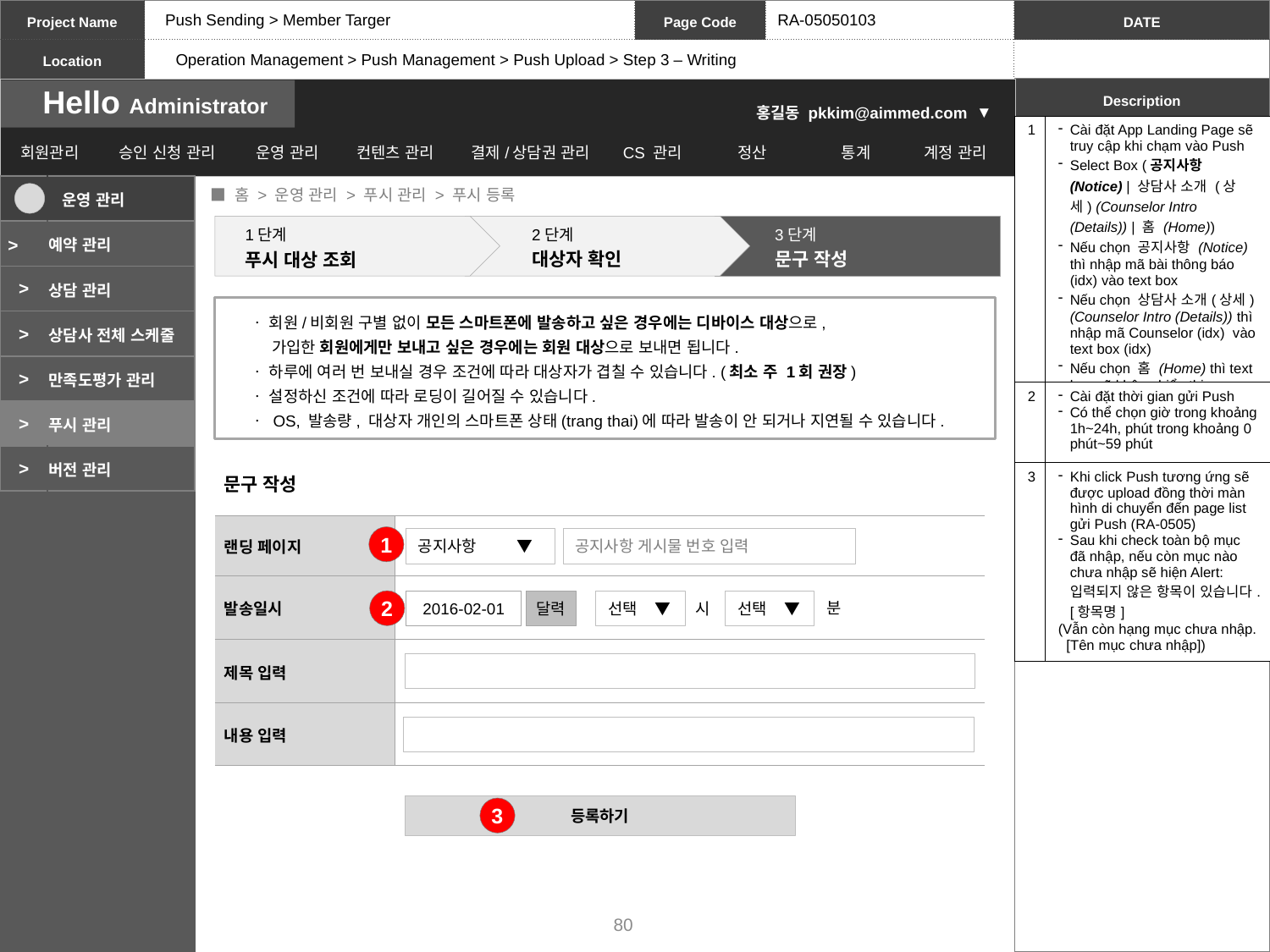

Push Sending > Member Targer
RA-05050103
Operation Management > Push Management > Push Upload > Step 3 – Writing
| 1 | Cài đặt App Landing Page sẽ truy cập khi chạm vào Push Select Box (공지사항 (Notice) | 상담사 소개 (상세) (Counselor Intro (Details)) | 홈 (Home)) Nếu chọn 공지사항 (Notice) thì nhập mã bài thông báo (idx) vào text box Nếu chọn 상담사 소개(상세) (Counselor Intro (Details)) thì nhập mã Counselor (idx) vào text box (idx) Nếu chọn 홈 (Home) thì text box sẽ không hiển thị |
| --- | --- |
| 2 | Cài đặt thời gian gửi Push Có thể chọn giờ trong khoảng 1h~24h, phút trong khoảng 0 phút~59 phút |
| 3 | Khi click Push tương ứng sẽ được upload đồng thời màn hình di chuyển đến page list gửi Push (RA-0505) Sau khi check toàn bộ mục đã nhập, nếu còn mục nào chưa nhập sẽ hiện Alert: 입력되지 않은 항목이 있습니다. [항목명] (Vẫn còn hạng mục chưa nhập. [Tên mục chưa nhập]) |
   ■ 홈 > 운영 관리 > 푸시 관리 > 푸시 등록

|  | 운영 관리 |
| --- | --- |
| > | 예약 관리 |
| > | 상담 관리 |
| > | 상담사 전체 스케줄 |
| > | 만족도평가 관리 |
| > | 푸시 관리 |
| > | 버전 관리 |

3단계
문구 작성
2단계
대상자 확인
1단계
푸시 대상 조회

ㆍ 회원/비회원 구별 없이 모든 스마트폰에 발송하고 싶은 경우에는 디바이스 대상으로,
    가입한 회원에게만 보내고 싶은 경우에는 회원 대상으로 보내면 됩니다.
ㆍ 하루에 여러 번 보내실 경우 조건에 따라 대상자가 겹칠 수 있습니다. (최소 주 1회 권장)
ㆍ 설정하신 조건에 따라 로딩이 길어질 수 있습니다.
ㆍ OS, 발송량, 대상자 개인의 스마트폰 상태(trang thai)에 따라 발송이 안 되거나 지연될 수 있습니다.
문구 작성
| 랜딩 페이지 |  |
| --- | --- |
| 발송일시 |  |
| 제목 입력 |  |
| 내용 입력 |  |
1
공지사항         ▼
공지사항 게시물 번호 입력
2
2016-02-01
달력
선택    ▼
선택    ▼
분
시

등록하기
3
80